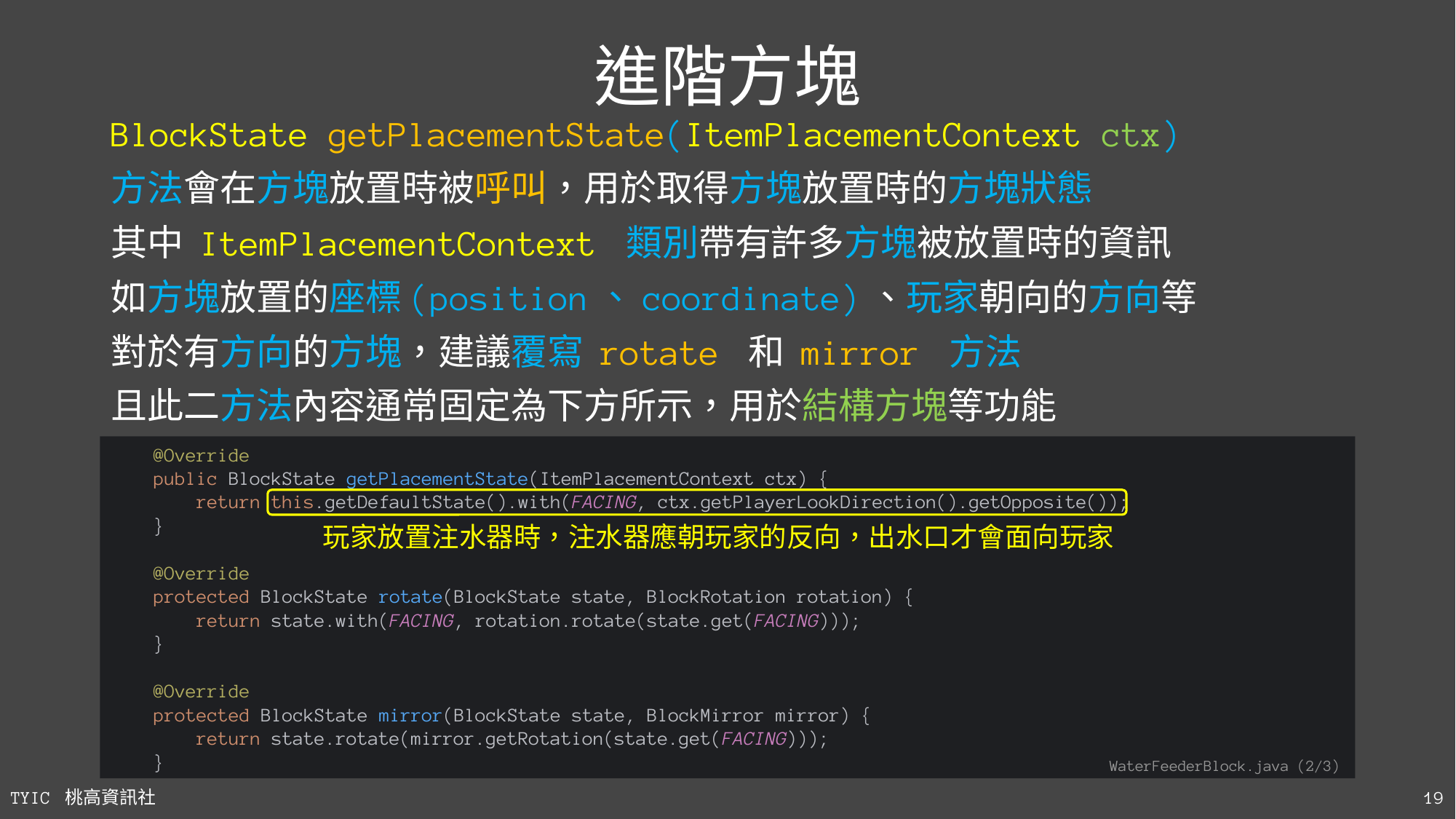

# 進階方塊
BlockState getPlacementState(ItemPlacementContext ctx)
方法會在方塊放置時被呼叫，用於取得方塊放置時的方塊狀態
其中 ItemPlacementContext 類別帶有許多方塊被放置時的資訊
如方塊放置的座標(position、coordinate)、玩家朝向的方向等
對於有方向的方塊，建議覆寫 rotate 和 mirror 方法
且此二方法內容通常固定為下方所示，用於結構方塊等功能
    @Override
    public BlockState getPlacementState(ItemPlacementContext ctx) {
        return this.getDefaultState().with(FACING, ctx.getPlayerLookDirection().getOpposite());
    }
    @Override
    protected BlockState rotate(BlockState state, BlockRotation rotation) {
        return state.with(FACING, rotation.rotate(state.get(FACING)));
    }
    @Override
    protected BlockState mirror(BlockState state, BlockMirror mirror) {
        return state.rotate(mirror.getRotation(state.get(FACING)));
    }
WaterFeederBlock.java (2/3)

玩家放置注水器時，注水器應朝玩家的反向，出水口才會面向玩家